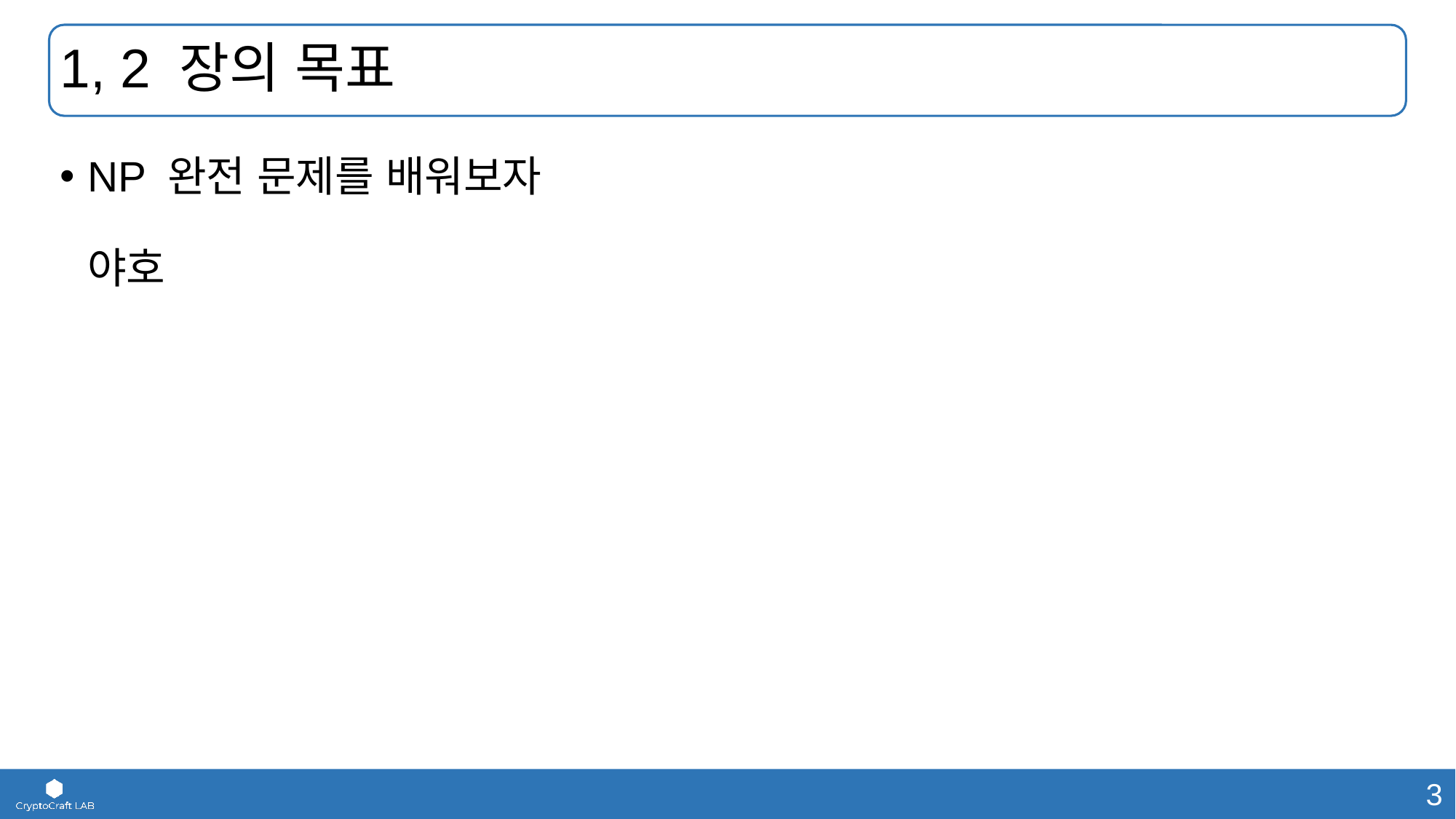

# 1, 2 장의 목표
NP 완전 문제를 배워보자
야호